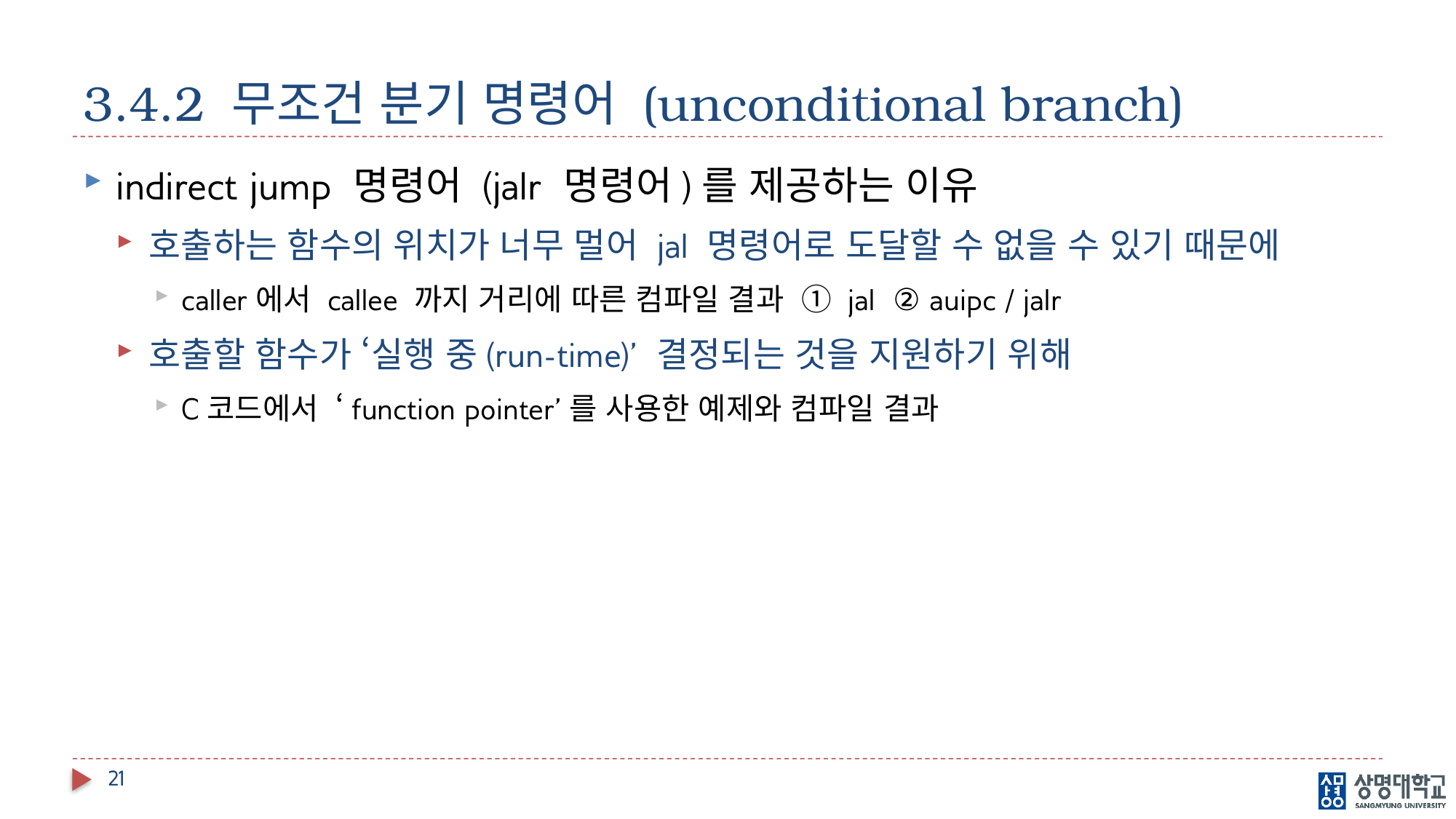

# 3.4.2 무조건 분기 명령어 (unconditional branch)

indirect jump 명령어 (jalr 명령어)를 제공하는 이유
호출하는 함수의 위치가 너무 멀어 jal 명령어로 도달할 수 없을 수 있기 때문에
caller에서 callee 까지 거리에 따른 컴파일 결과  ① jal  ② auipc / jalr
호출할 함수가 ‘실행 중(run-time)’ 결정되는 것을 지원하기 위해
C코드에서  ‘function pointer’를 사용한 예제와 컴파일 결과

21
21